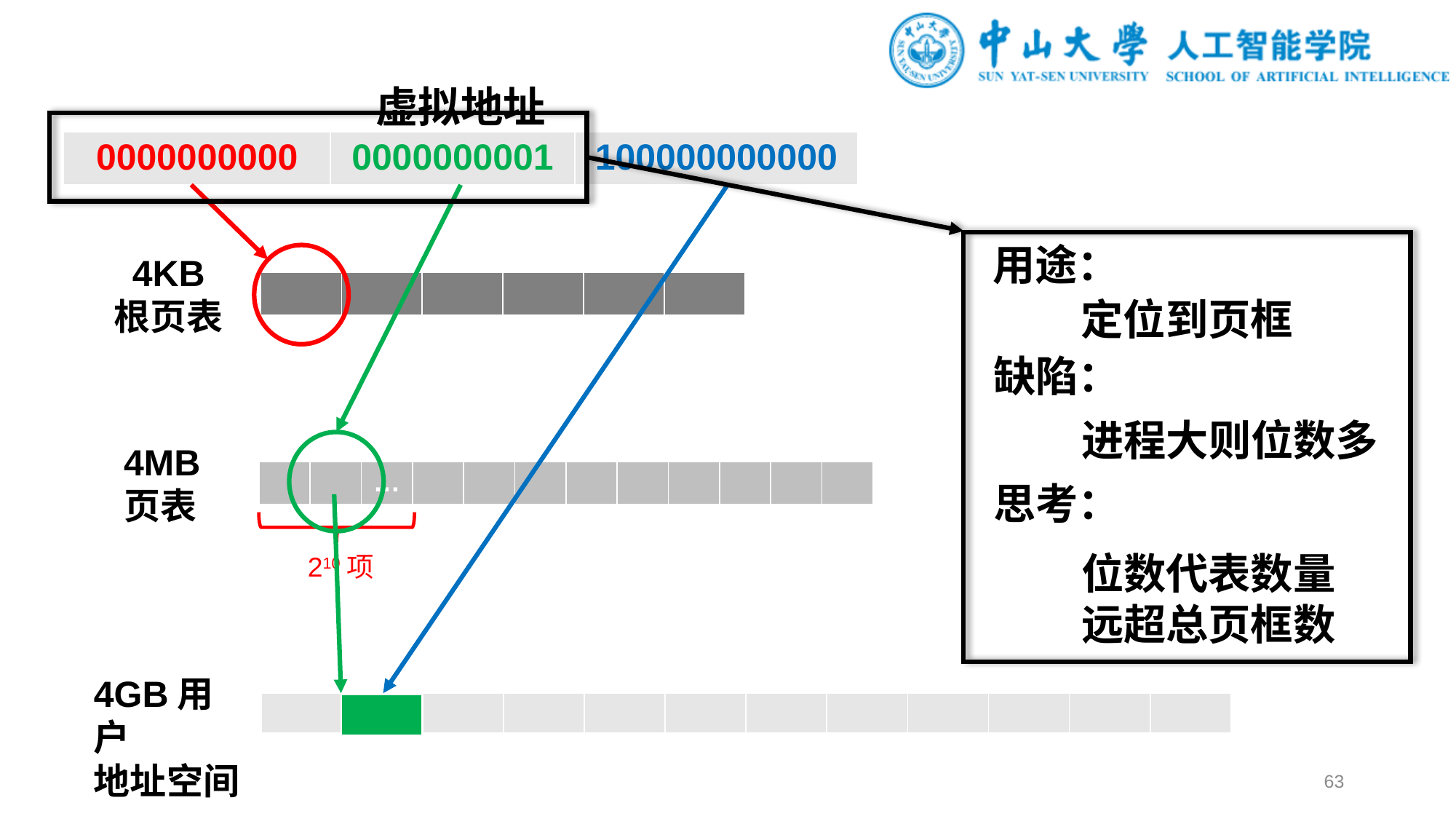

| 虚拟地址 |  |  |
| --- | --- | --- |
| 0000000000 | 0000000001 | 100000000000 |

用途：
4KB
根页表

|  |  |  |  |  |  |
| --- | --- | --- | --- | --- | --- |
定位到页框
缺陷：
进程大则位数多

4MB
页表

|  |  | … |  |  |  |  |  |  |  |  |  |
| --- | --- | --- | --- | --- | --- | --- | --- | --- | --- | --- | --- |
思考：
位数代表数量
远超总页框数
210项
4GB用户
地址空间
|  |  |  |  |  |  |  |  |  |  |  |  |
| --- | --- | --- | --- | --- | --- | --- | --- | --- | --- | --- | --- |
|  |
| --- |
63